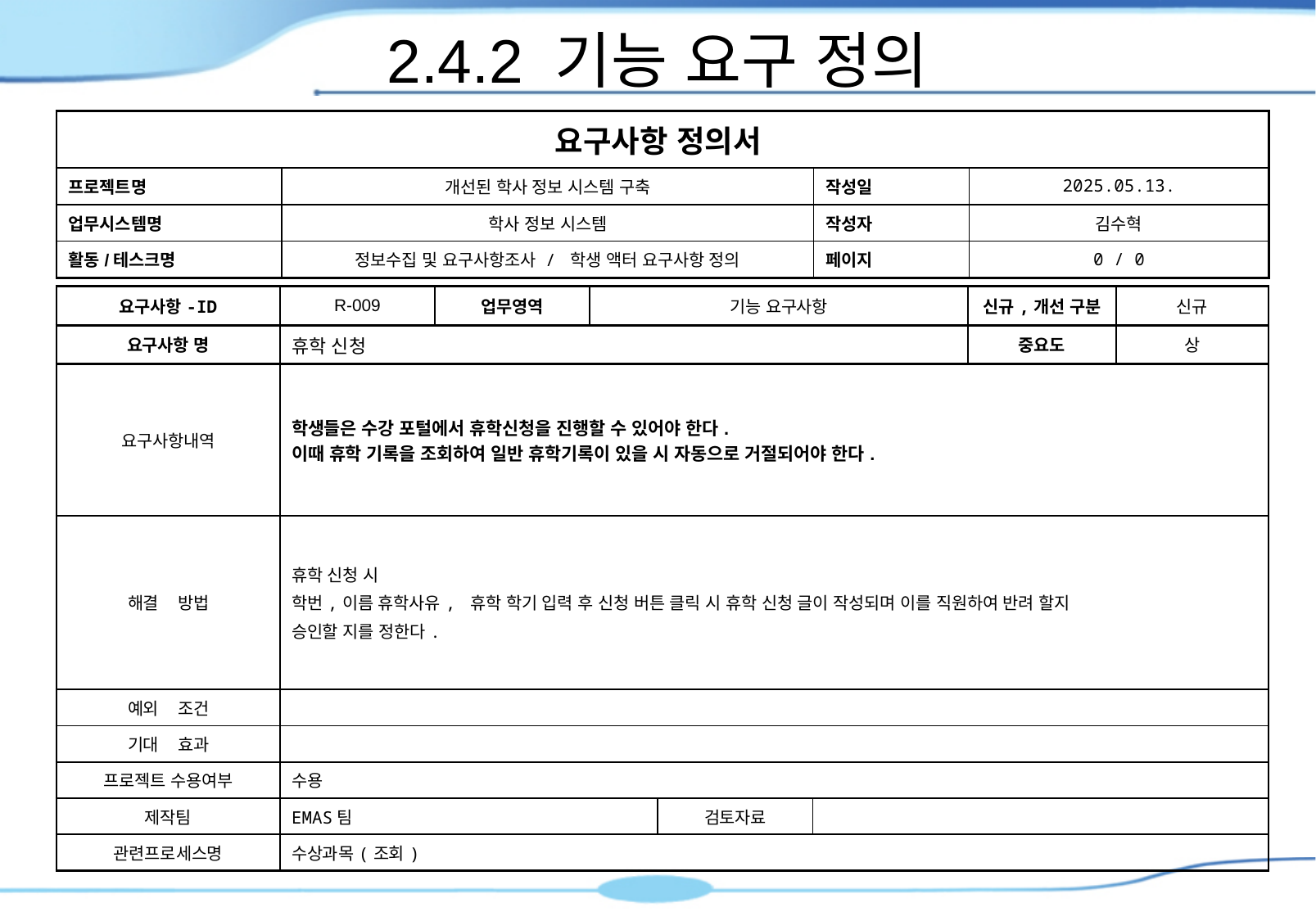

2.4.2 기능 요구 정의
| 요구사항 정의서 |  |  |  |
| --- | --- | --- | --- |
| 프로젝트명 | 개선된 학사 정보 시스템 구축 | 작성일 | 2025.05.13. |
| 업무시스템명 | 학사 정보 시스템 | 작성자 | 김수혁 |
| 활동/테스크명 | 정보수집 및 요구사항조사 / 학생 액터 요구사항 정의 | 페이지 | 0 / 0 |
| 요구사항-ID | R-009 | 업무영역 | 기능 요구사항 |  |  | 신규,개선 구분 | 신규 |
| --- | --- | --- | --- | --- | --- | --- | --- |
| 요구사항 명 | 휴학 신청 |  |  |  |  | 중요도 | 상 |
| 요구사항내역 | 학생들은 수강 포털에서 휴학신청을 진행할 수 있어야 한다. 이때 휴학 기록을 조회하여 일반 휴학기록이 있을 시 자동으로 거절되어야 한다. |  |  |  |  |  |  |
| 해결 방법 | 휴학 신청 시 학번,이름 휴학사유, 휴학 학기 입력 후 신청 버튼 클릭 시 휴학 신청 글이 작성되며 이를 직원하여 반려 할지 승인할 지를 정한다. |  |  |  |  |  |  |
| 예외 조건 |  |  |  |  |  |  |  |
| 기대 효과 |  |  |  |  |  |  |  |
| 프로젝트 수용여부 | 수용 |  |  |  |  |  |  |
| 제작팀 | EMAS팀 |  |  | 검토자료 |  |  |  |
| 관련프로세스명 | 수상과목(조회) |  |  |  |  |  |  |